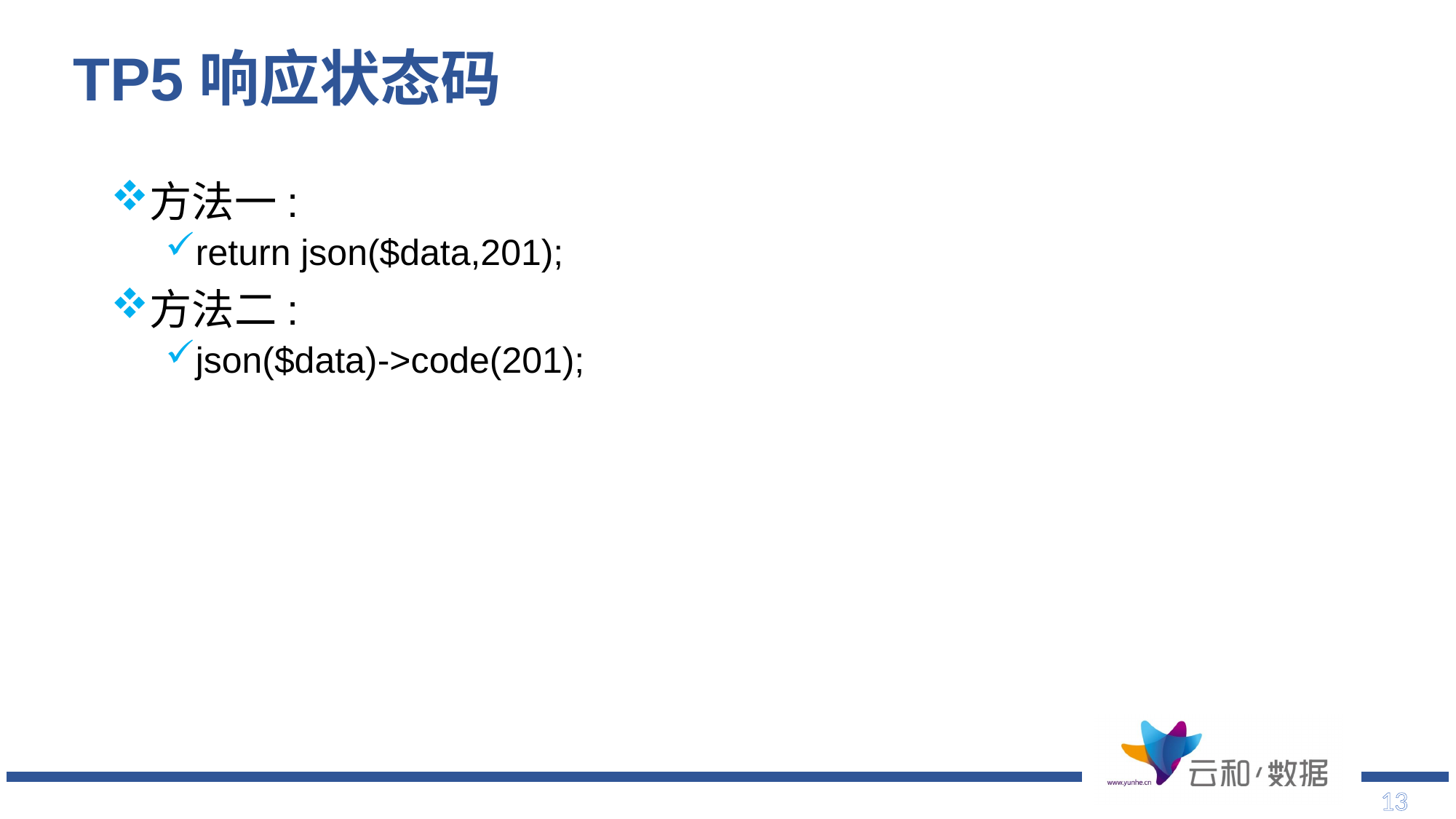

# TP5响应状态码
方法一:
return json($data,201);
方法二:
json($data)->code(201);